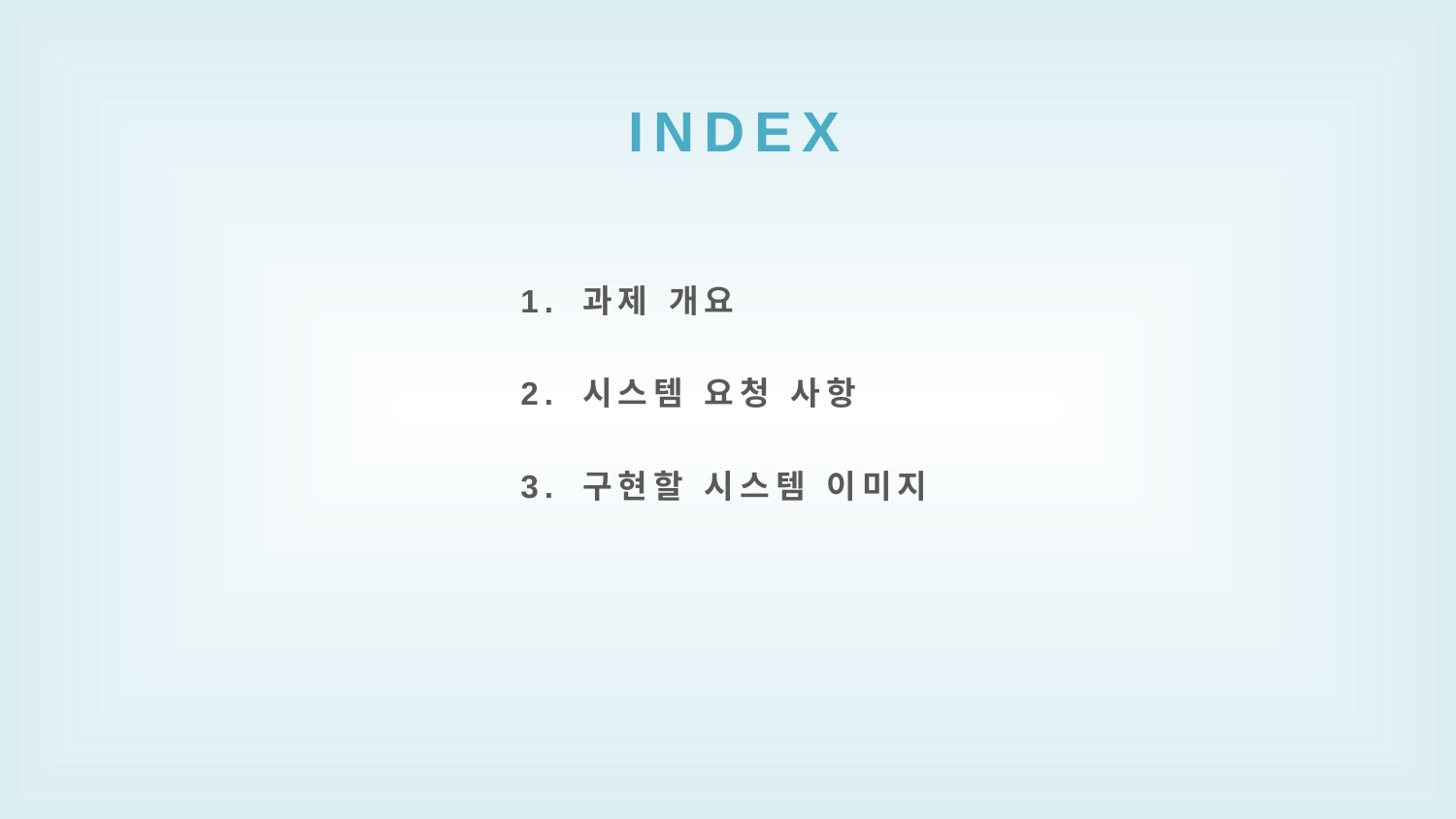

I N D E X
1. 과제 개요
2. 시스템 요청 사항
3. 구현할 시스템 이미지